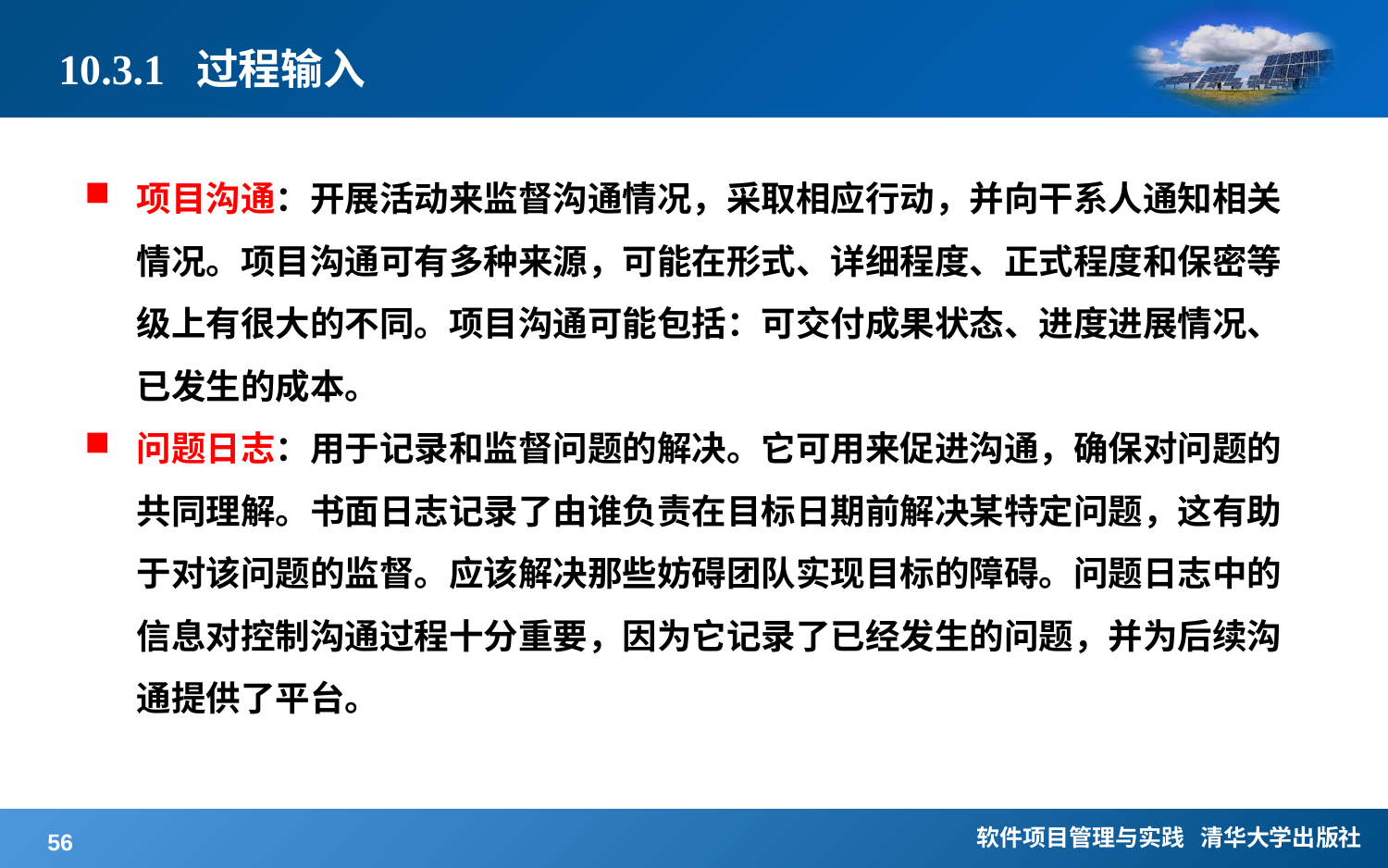

# 10.3.1  过程输入
项目沟通：开展活动来监督沟通情况，采取相应行动，并向干系人通知相关情况。项目沟通可有多种来源，可能在形式、详细程度、正式程度和保密等级上有很大的不同。项目沟通可能包括：可交付成果状态、进度进展情况、已发生的成本。
问题日志：用于记录和监督问题的解决。它可用来促进沟通，确保对问题的共同理解。书面日志记录了由谁负责在目标日期前解决某特定问题，这有助于对该问题的监督。应该解决那些妨碍团队实现目标的障碍。问题日志中的信息对控制沟通过程十分重要，因为它记录了已经发生的问题，并为后续沟通提供了平台。